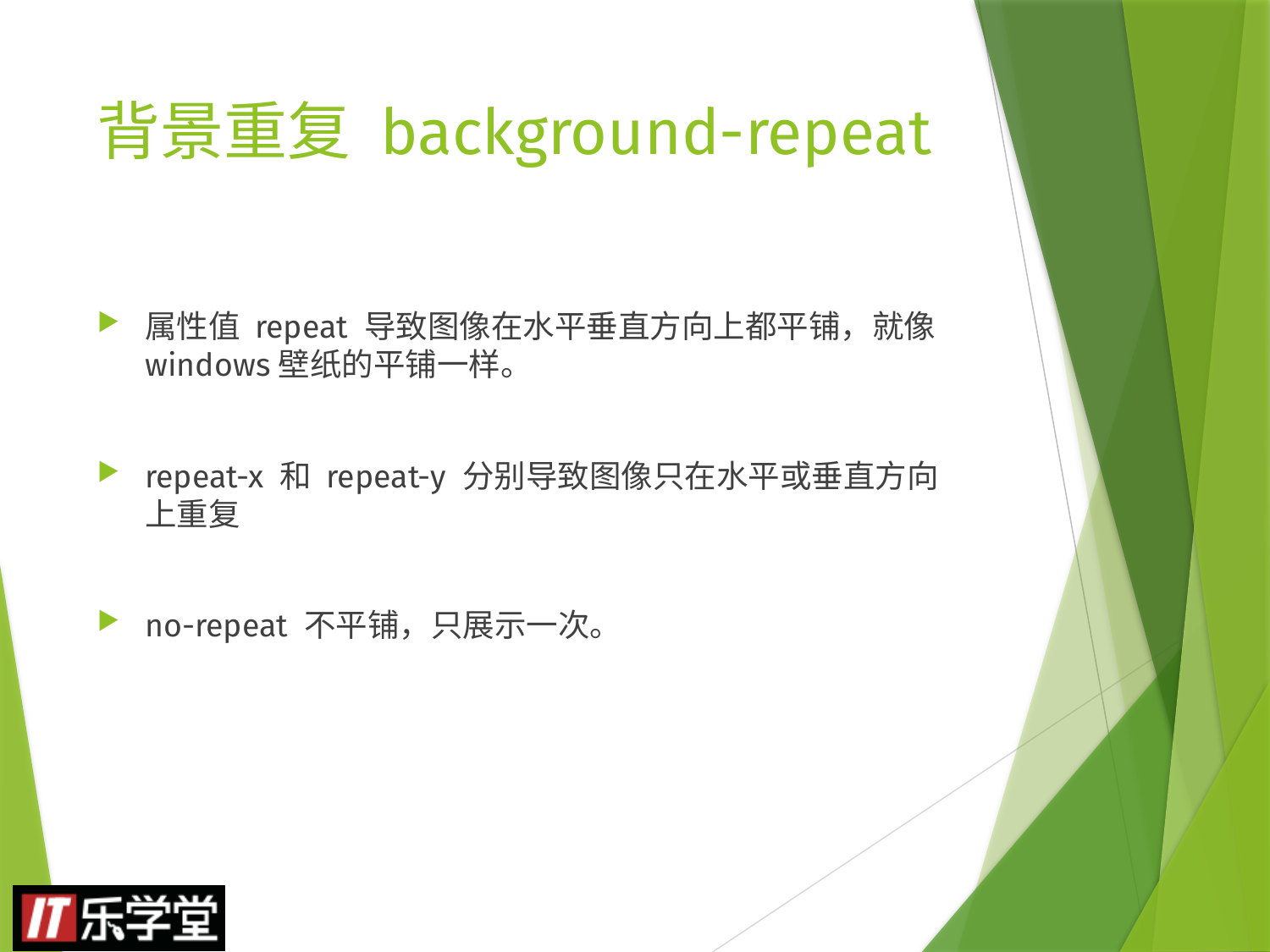

# 背景重复 background-repeat
属性值 repeat 导致图像在水平垂直方向上都平铺，就像windows壁纸的平铺一样。

repeat-x 和 repeat-y 分别导致图像只在水平或垂直方向上重复

no-repeat 不平铺，只展示一次。